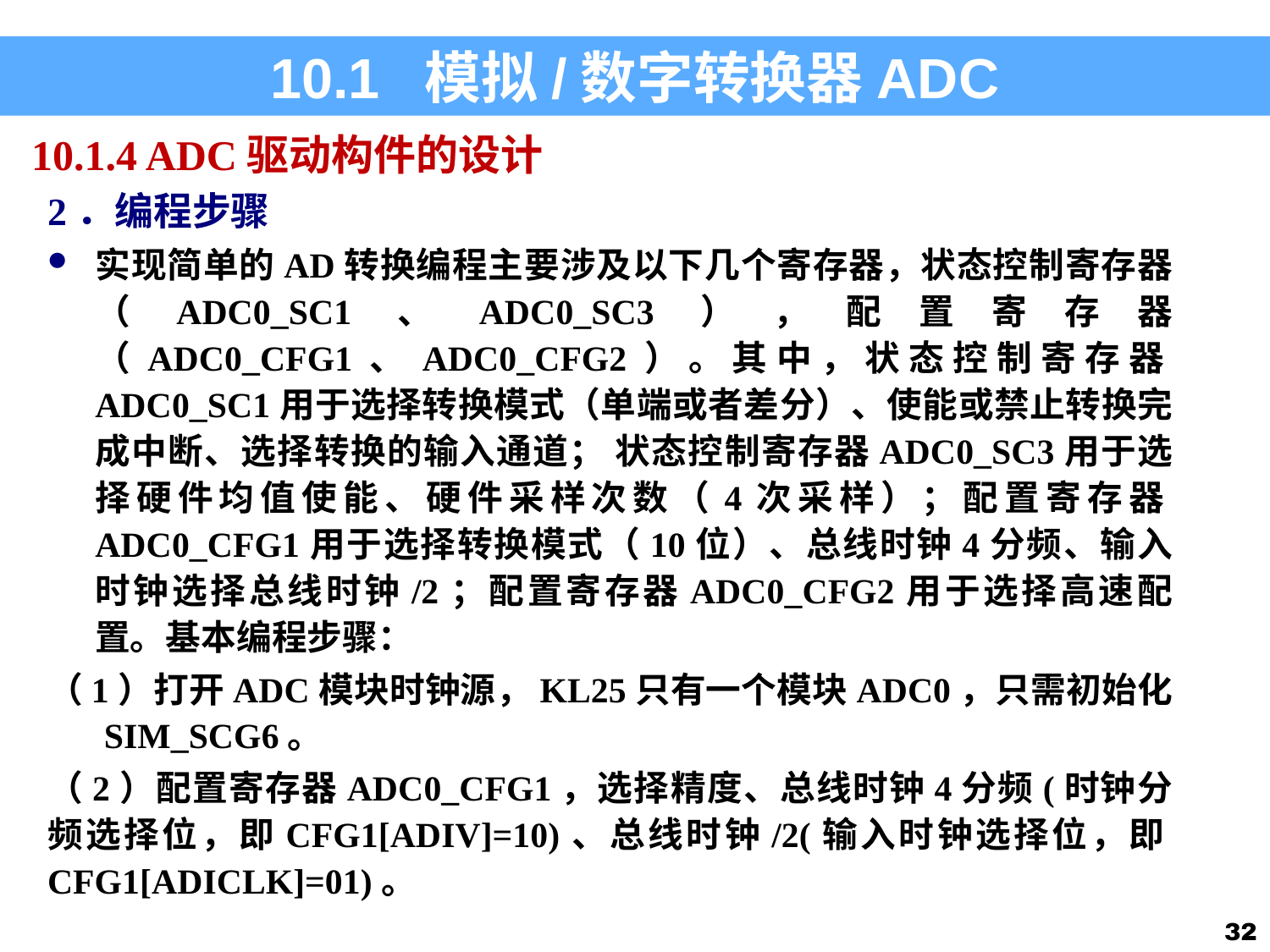

10.1  模拟/数字转换器ADC
10.1.4 ADC驱动构件的设计
2．编程步骤
实现简单的AD转换编程主要涉及以下几个寄存器，状态控制寄存器（ADC0_SC1、ADC0_SC3），配置寄存器（ADC0_CFG1、ADC0_CFG2）。其中，状态控制寄存器ADC0_SC1用于选择转换模式（单端或者差分）、使能或禁止转换完成中断、选择转换的输入通道； 状态控制寄存器ADC0_SC3用于选择硬件均值使能、硬件采样次数（4次采样）；配置寄存器ADC0_CFG1用于选择转换模式（10位）、总线时钟4分频、输入时钟选择总线时钟/2；配置寄存器ADC0_CFG2用于选择高速配置。基本编程步骤：
（1）打开ADC模块时钟源，KL25只有一个模块ADC0，只需初始化       SIM_SCG6。
（2）配置寄存器ADC0_CFG1，选择精度、总线时钟4分频(时钟分频选择位，即CFG1[ADIV]=10)、总线时钟/2(输入时钟选择位，即CFG1[ADICLK]=01)。
32